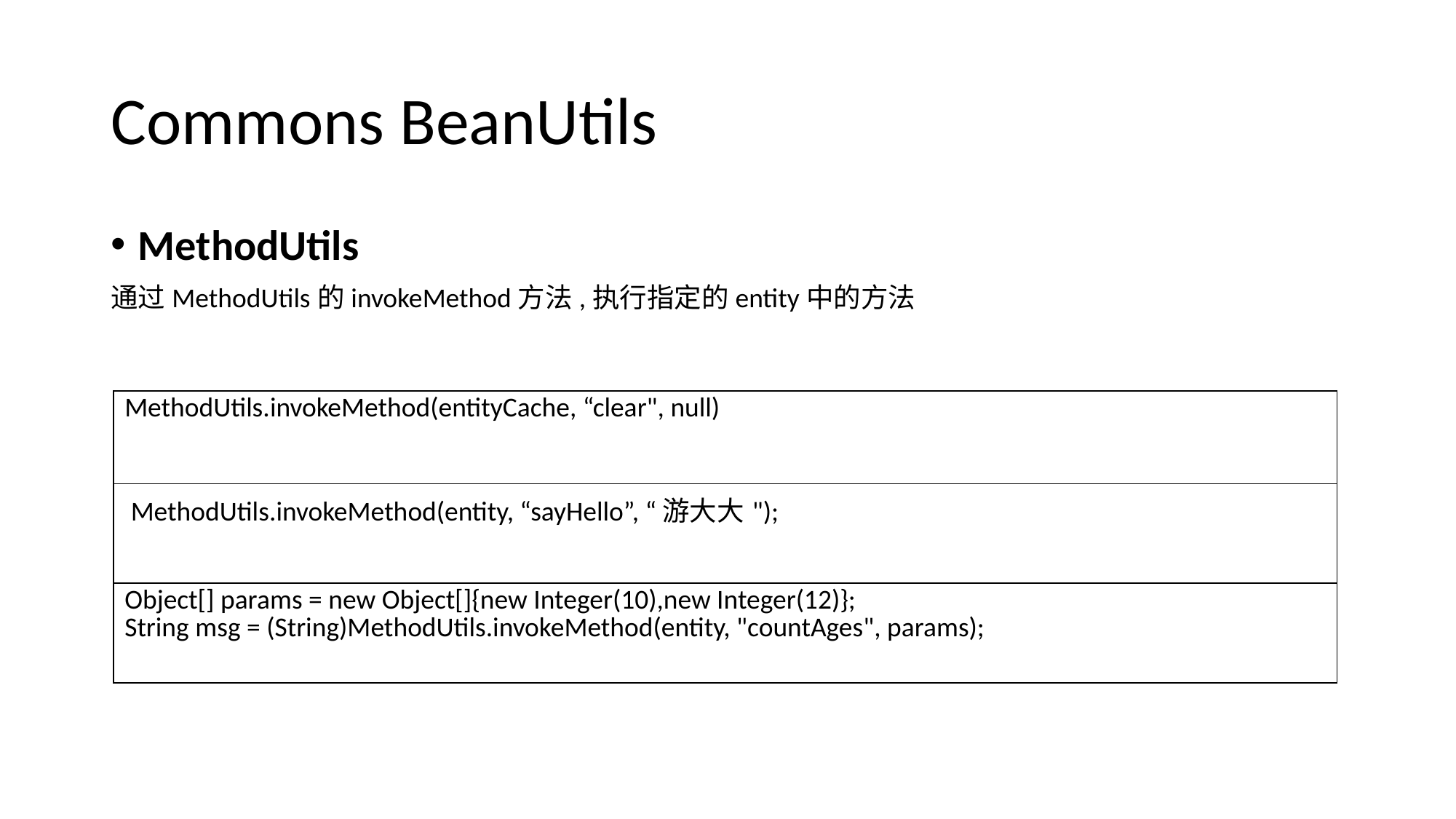

# Commons BeanUtils
MethodUtils
通过MethodUtils的invokeMethod方法,执行指定的entity中的方法

| MethodUtils.invokeMethod(entityCache, “clear", null) |
| --- |
| MethodUtils.invokeMethod(entity, “sayHello”, “游大大"); |
| Object[] params = new Object[]{new Integer(10),new Integer(12)}; String msg = (String)MethodUtils.invokeMethod(entity, "countAges", params); |